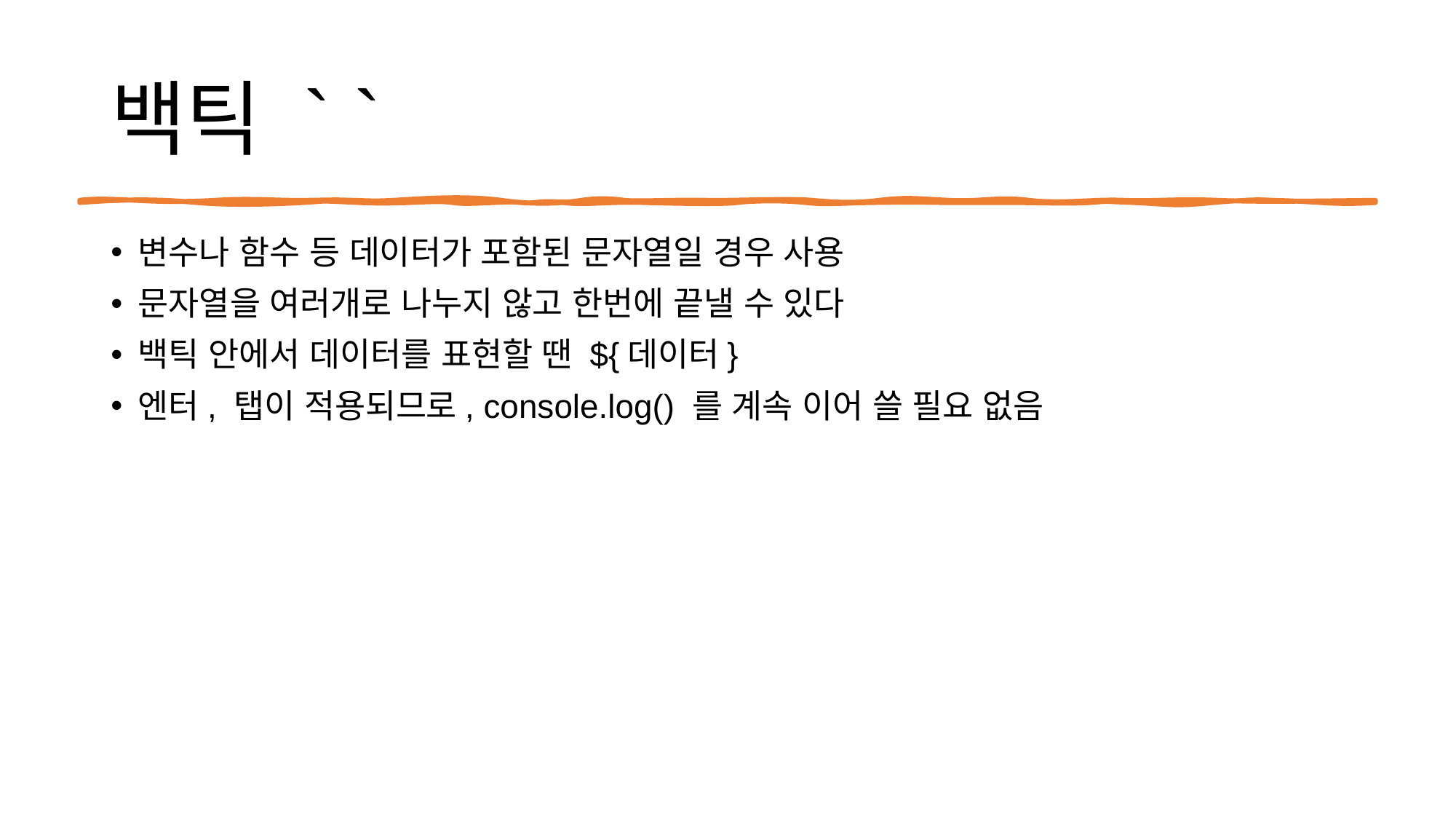

# 백틱 ` `

변수나 함수 등 데이터가 포함된 문자열일 경우 사용
문자열을 여러개로 나누지 않고 한번에 끝낼 수 있다
백틱 안에서 데이터를 표현할 땐 ${데이터}
엔터, 탭이 적용되므로, console.log() 를 계속 이어 쓸 필요 없음